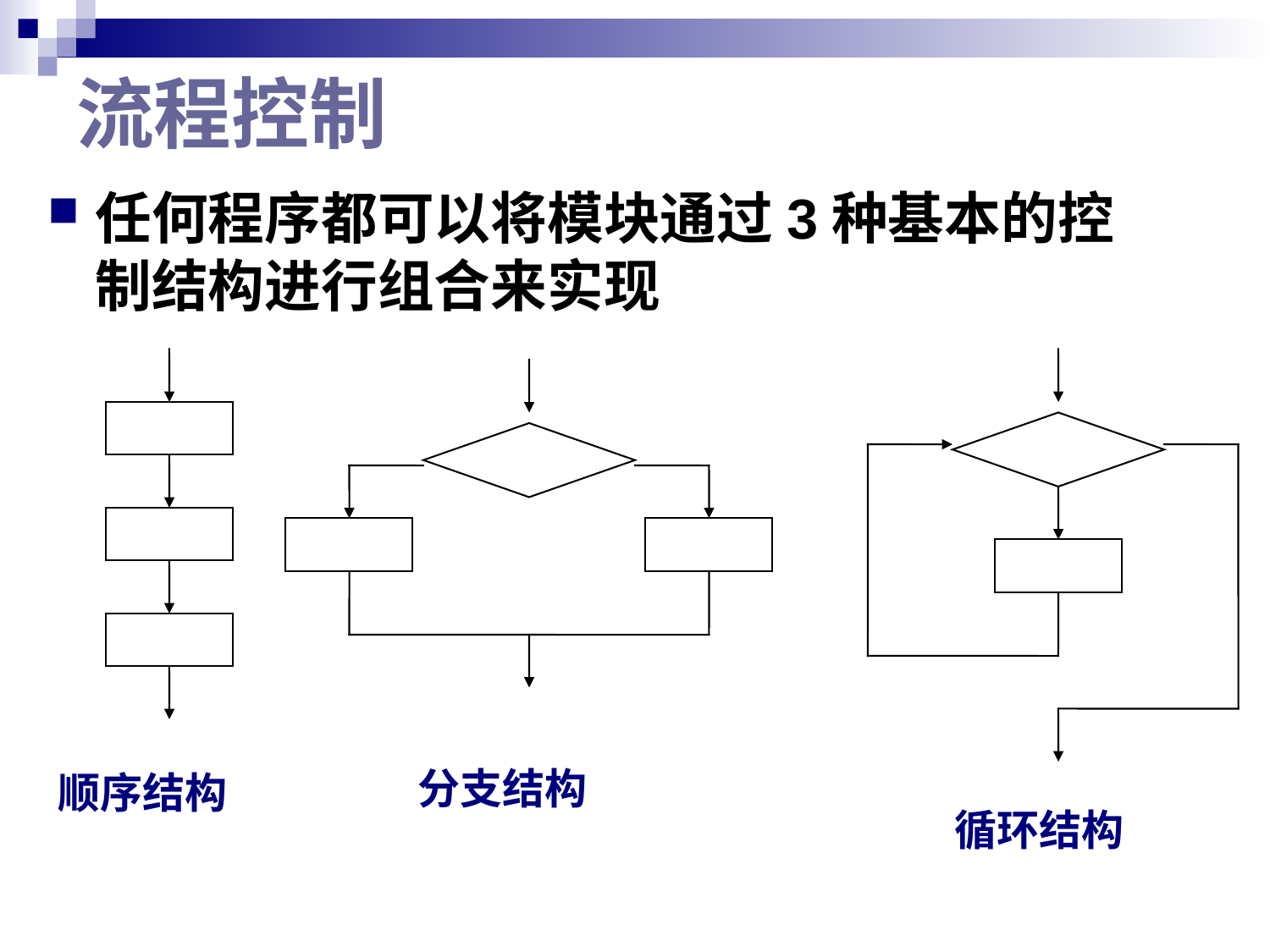

# 流程控制
任何程序都可以将模块通过3种基本的控制结构进行组合来实现

分支结构
顺序结构
循环结构